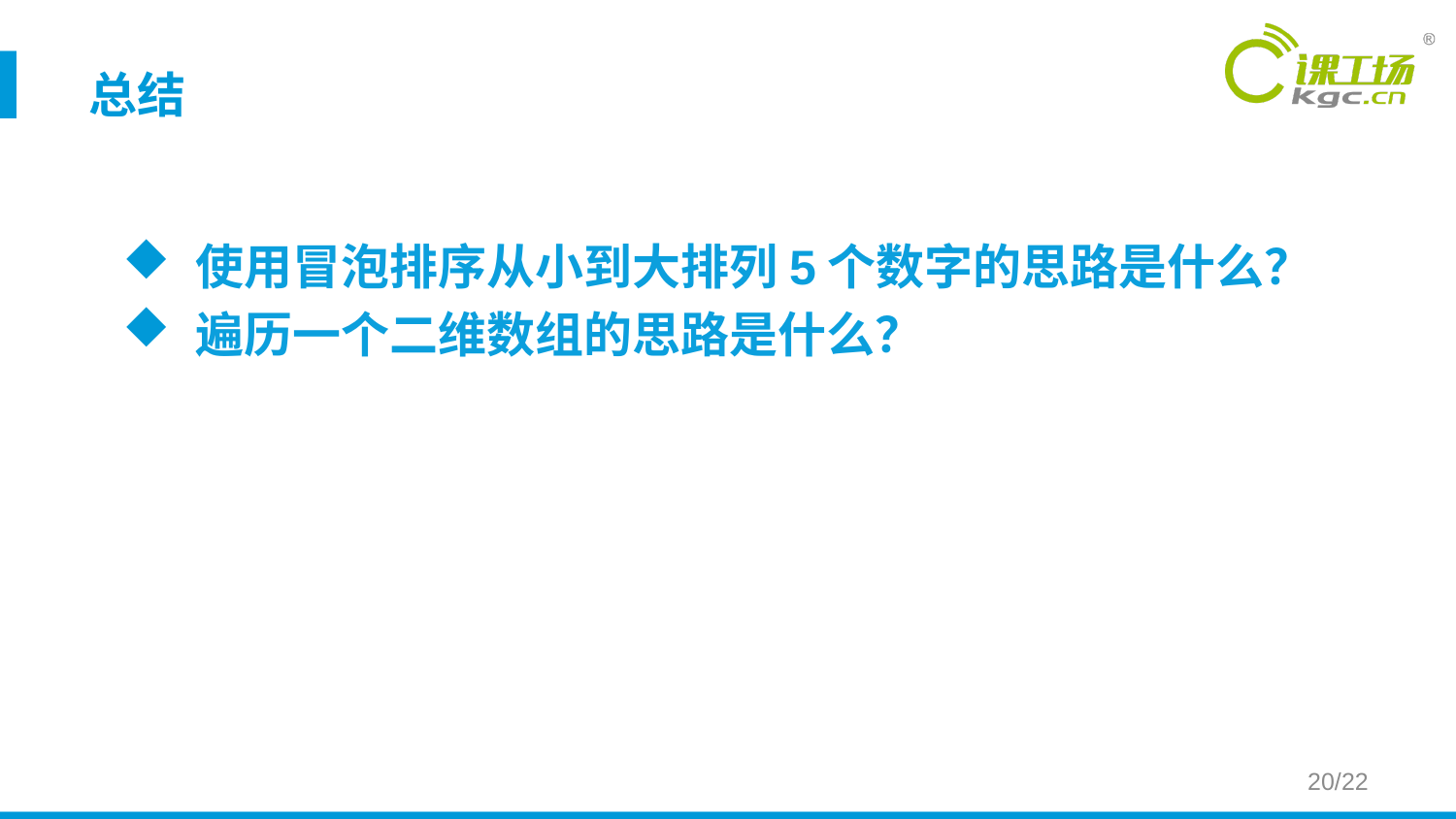

总结

使用冒泡排序从小到大排列5个数字的思路是什么？
遍历一个二维数组的思路是什么？
20/22